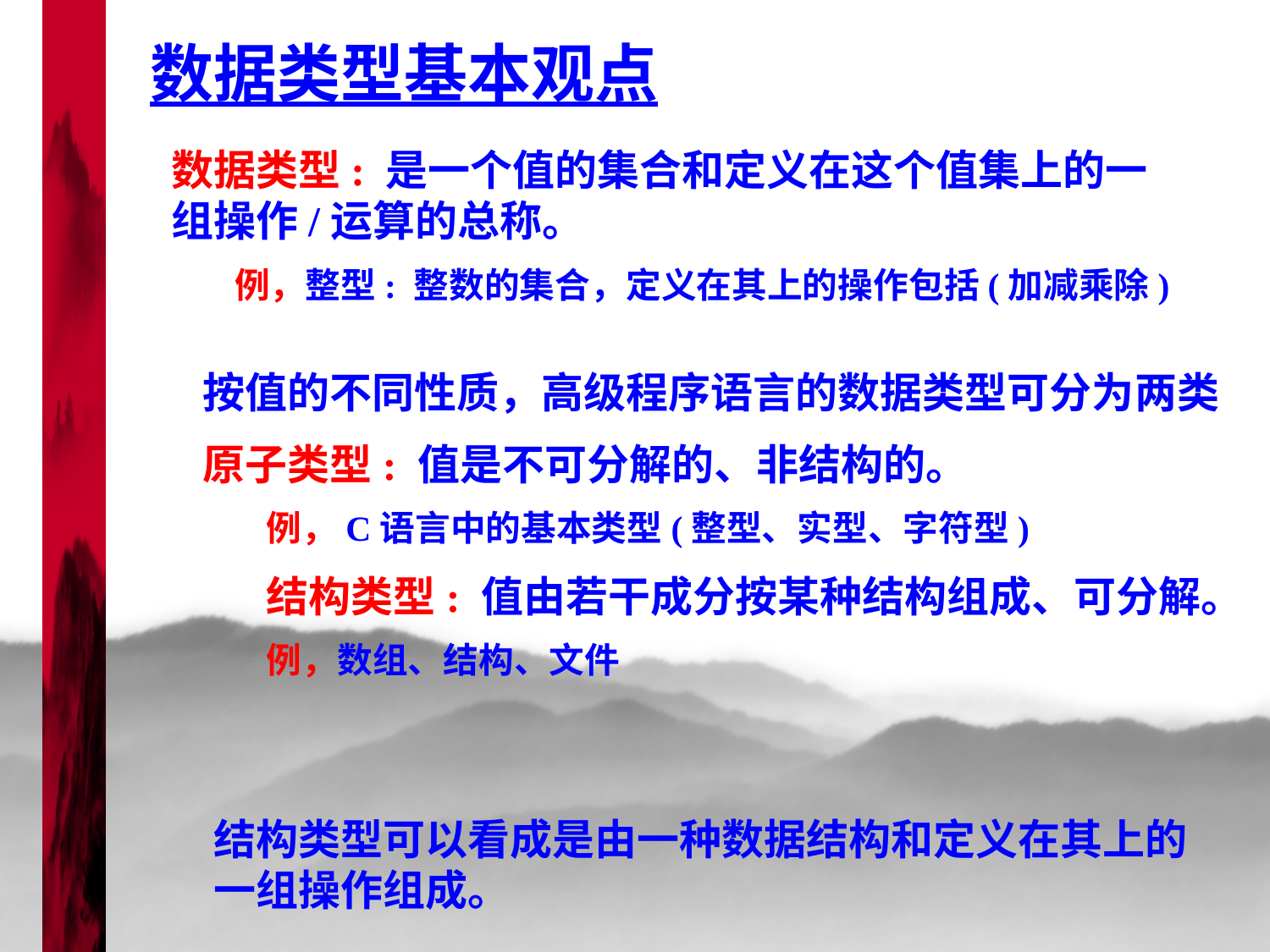

数据类型基本观点
数据类型: 是一个值的集合和定义在这个值集上的一组操作/运算的总称。
例，整型: 整数的集合，定义在其上的操作包括(加减乘除)
按值的不同性质，高级程序语言的数据类型可分为两类
原子类型: 值是不可分解的、非结构的。
例，C语言中的基本类型(整型、实型、字符型)
结构类型: 值由若干成分按某种结构组成、可分解。
例，数组、结构、文件
结构类型可以看成是由一种数据结构和定义在其上的一组操作组成。